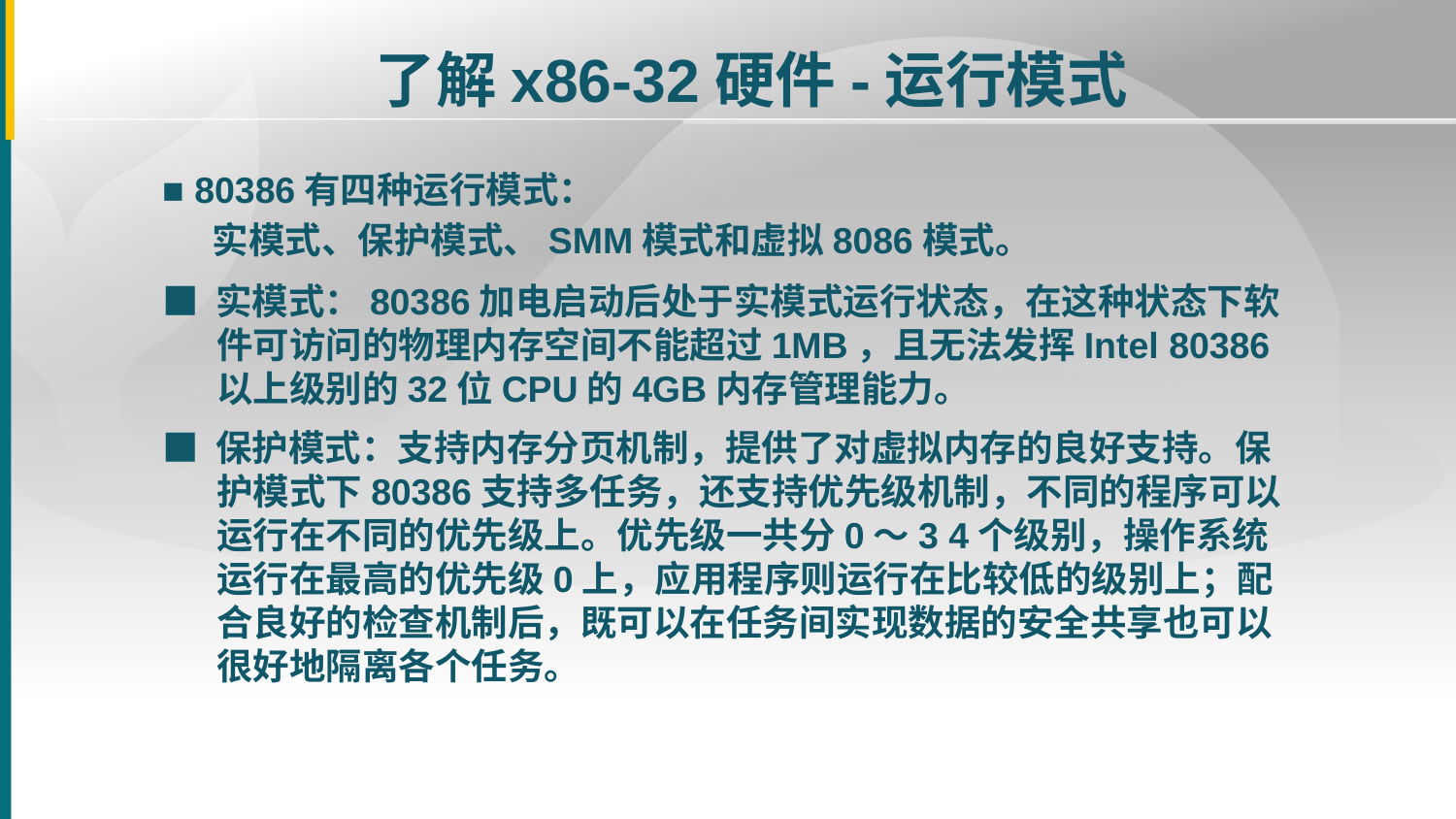

了解x86-32硬件-运行模式
■ 80386有四种运行模式：
     实模式、保护模式、SMM模式和虚拟8086模式。
■ 实模式：80386加电启动后处于实模式运行状态，在这种状态下软件可访问的物理内存空间不能超过1MB，且无法发挥Intel 80386以上级别的32位CPU的4GB内存管理能力。
■ 保护模式：支持内存分页机制，提供了对虚拟内存的良好支持。保护模式下80386支持多任务，还支持优先级机制，不同的程序可以运行在不同的优先级上。优先级一共分0～3 4个级别，操作系统运行在最高的优先级0上，应用程序则运行在比较低的级别上；配合良好的检查机制后，既可以在任务间实现数据的安全共享也可以很好地隔离各个任务。